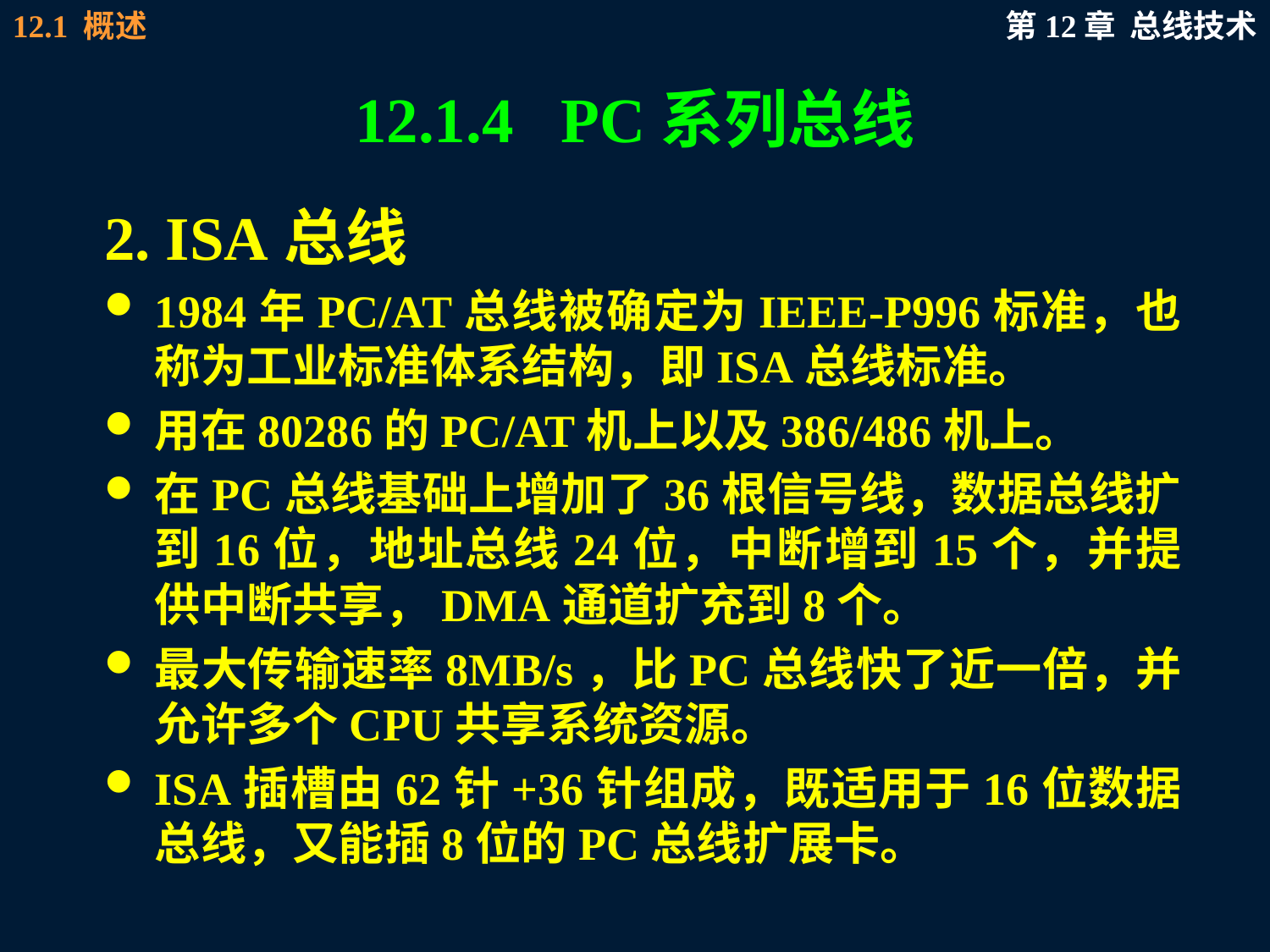

# 12.1.4   PC系列总线
2. ISA总线
1984年PC/AT总线被确定为IEEE-P996标准，也称为工业标准体系结构，即ISA总线标准。
用在80286的PC/AT机上以及386/486机上。
在PC总线基础上增加了36根信号线，数据总线扩到16位，地址总线24位，中断增到15个，并提供中断共享，DMA通道扩充到8个。
最大传输速率8MB/s，比PC总线快了近一倍，并允许多个CPU共享系统资源。
ISA插槽由62针+36针组成，既适用于16位数据总线，又能插8位的PC总线扩展卡。